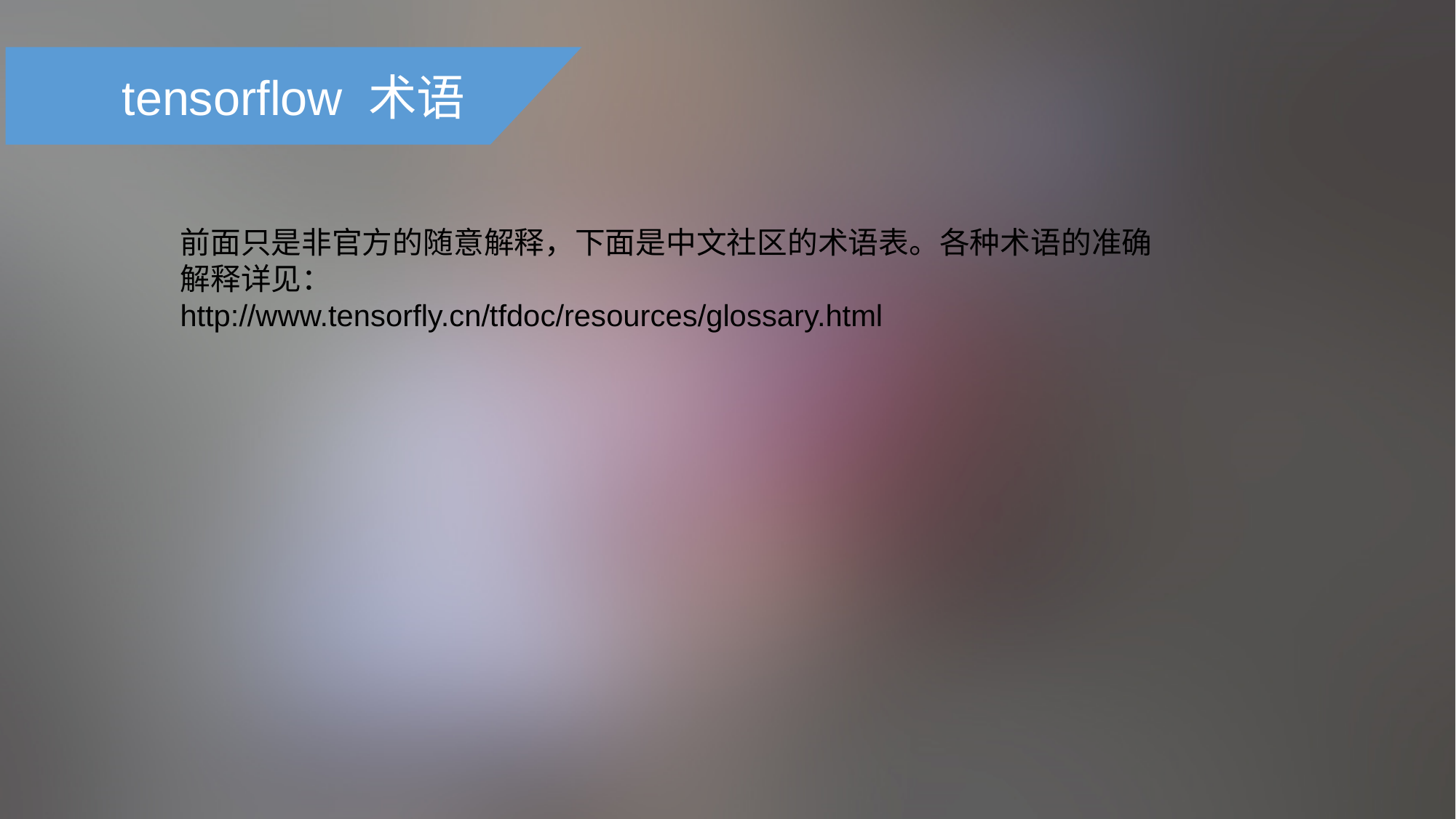

tensorflow 术语
前面只是非官方的随意解释，下面是中文社区的术语表。各种术语的准确解释详见：
http://www.tensorfly.cn/tfdoc/resources/glossary.html